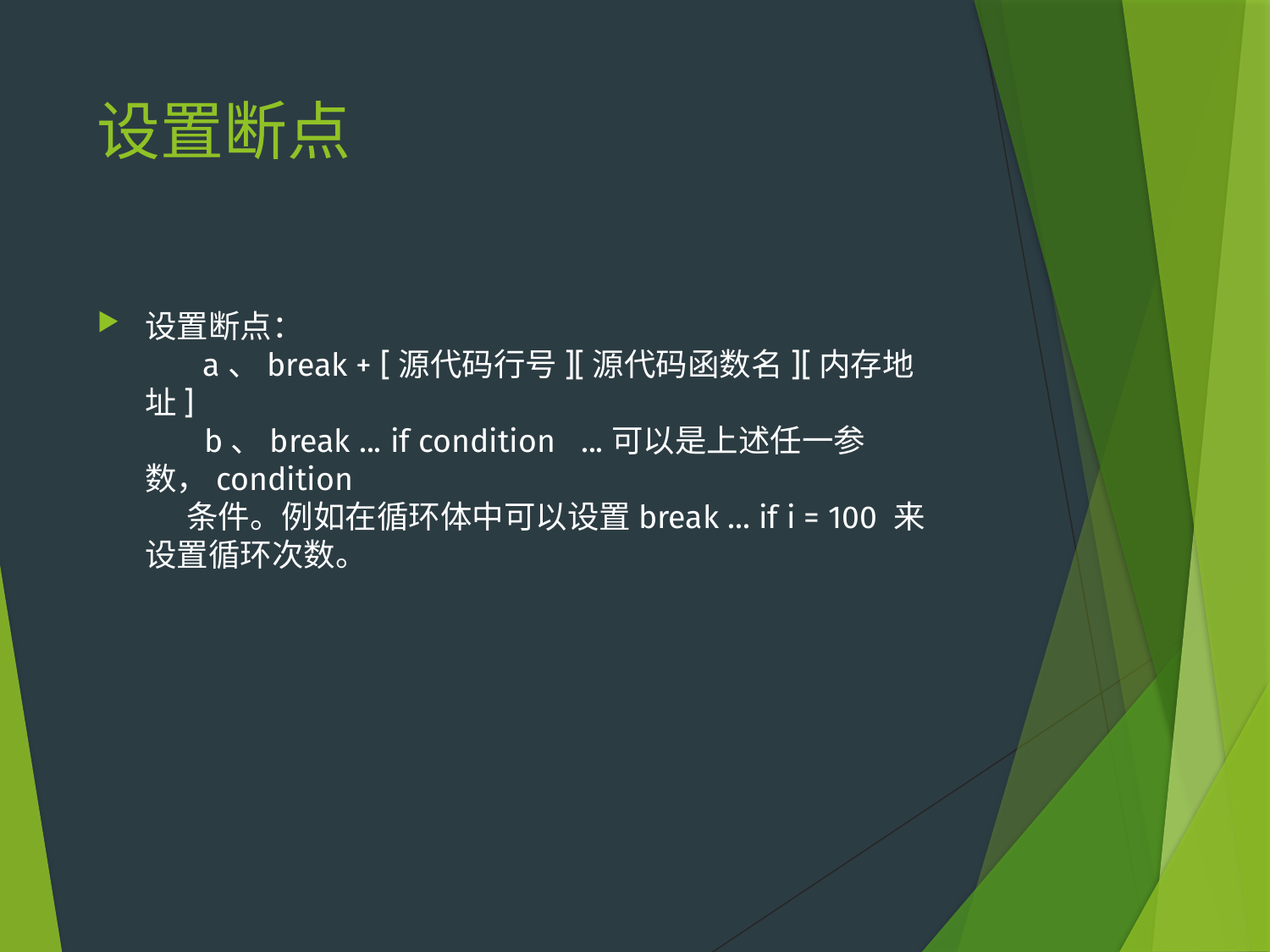

# 设置断点
设置断点：
       a、break + [源代码行号][源代码函数名][内存地址]
       b、break ... if condition   ...可以是上述任一参数，condition
    条件。例如在循环体中可以设置break ... if i = 100 来设置循环次数。